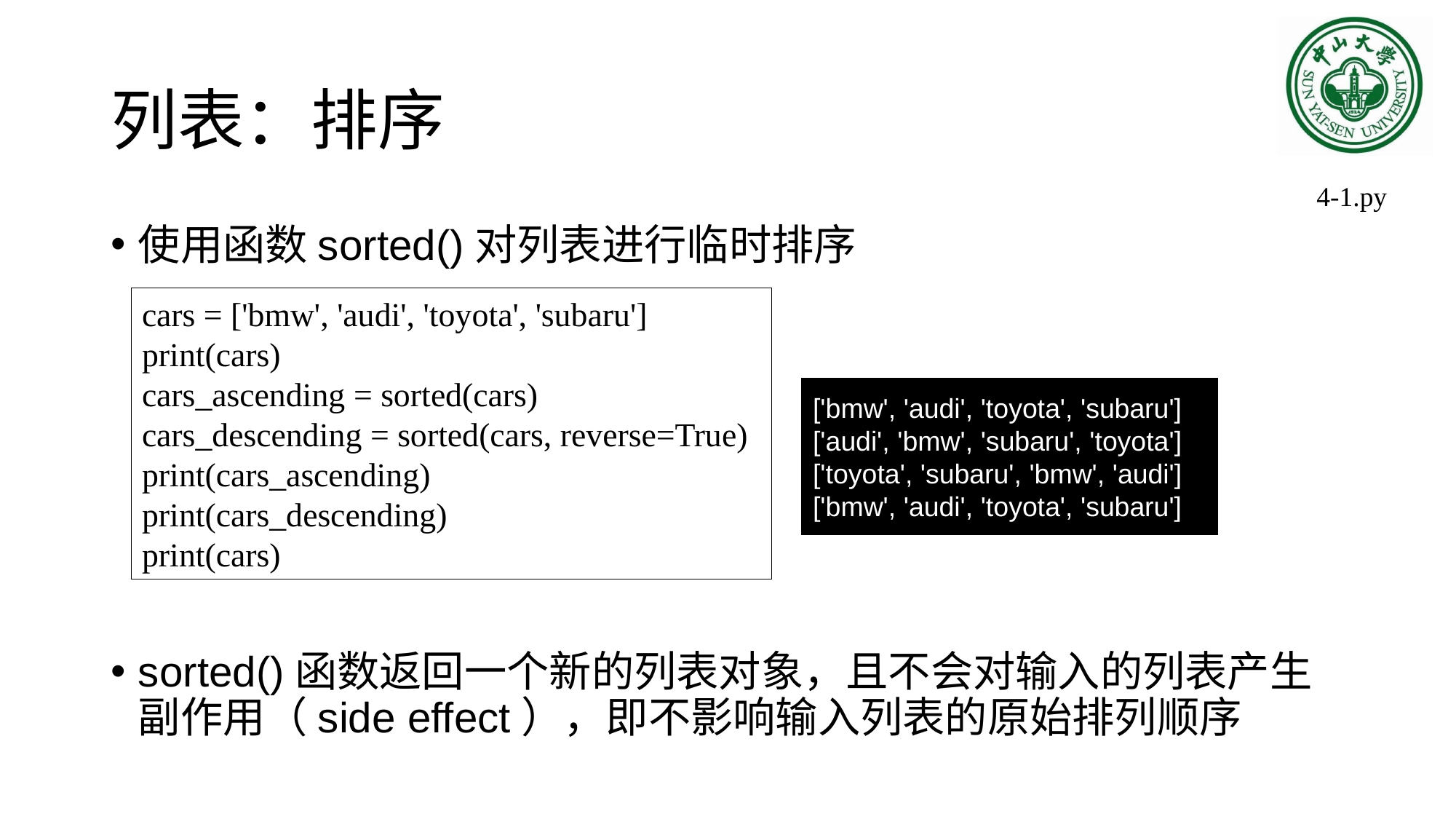

# 列表：排序
4-1.py
使用函数sorted()对列表进行临时排序

sorted()函数返回一个新的列表对象，且不会对输入的列表产生副作用（side effect），即不影响输入列表的原始排列顺序
cars = ['bmw', 'audi', 'toyota', 'subaru']
print(cars)
cars_ascending = sorted(cars)
cars_descending = sorted(cars, reverse=True)
print(cars_ascending)
print(cars_descending)
print(cars)
['bmw', 'audi', 'toyota', 'subaru']
['audi', 'bmw', 'subaru', 'toyota']
['toyota', 'subaru', 'bmw', 'audi']
['bmw', 'audi', 'toyota', 'subaru']